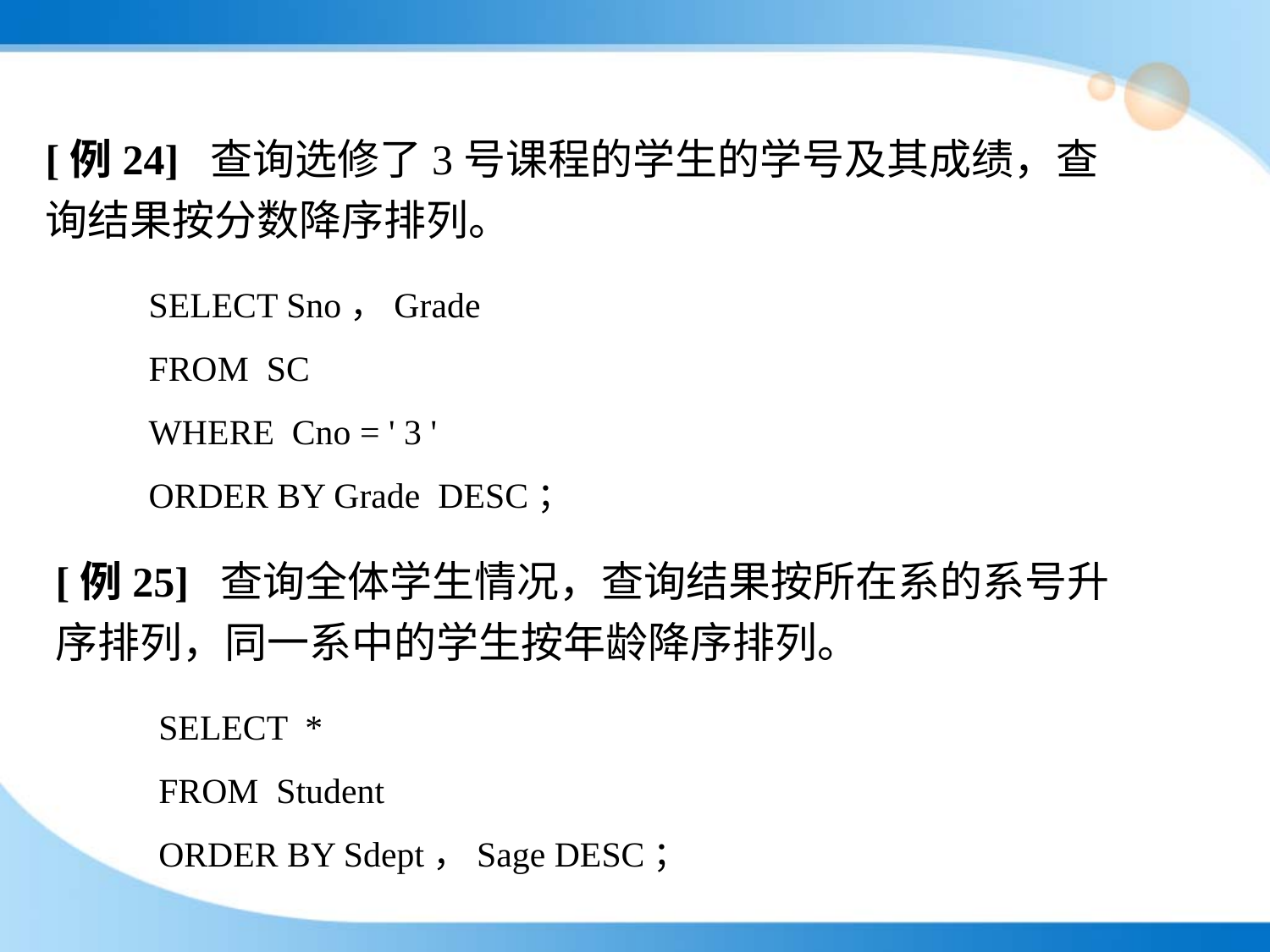

[例24]  查询选修了3号课程的学生的学号及其成绩，查询结果按分数降序排列。
SELECT Sno，Grade
FROM  SC
WHERE  Cno = ' 3 '
ORDER BY Grade  DESC；
[例25]  查询全体学生情况，查询结果按所在系的系号升序排列，同一系中的学生按年龄降序排列。
SELECT  *
FROM  Student
ORDER BY Sdept，Sage DESC；